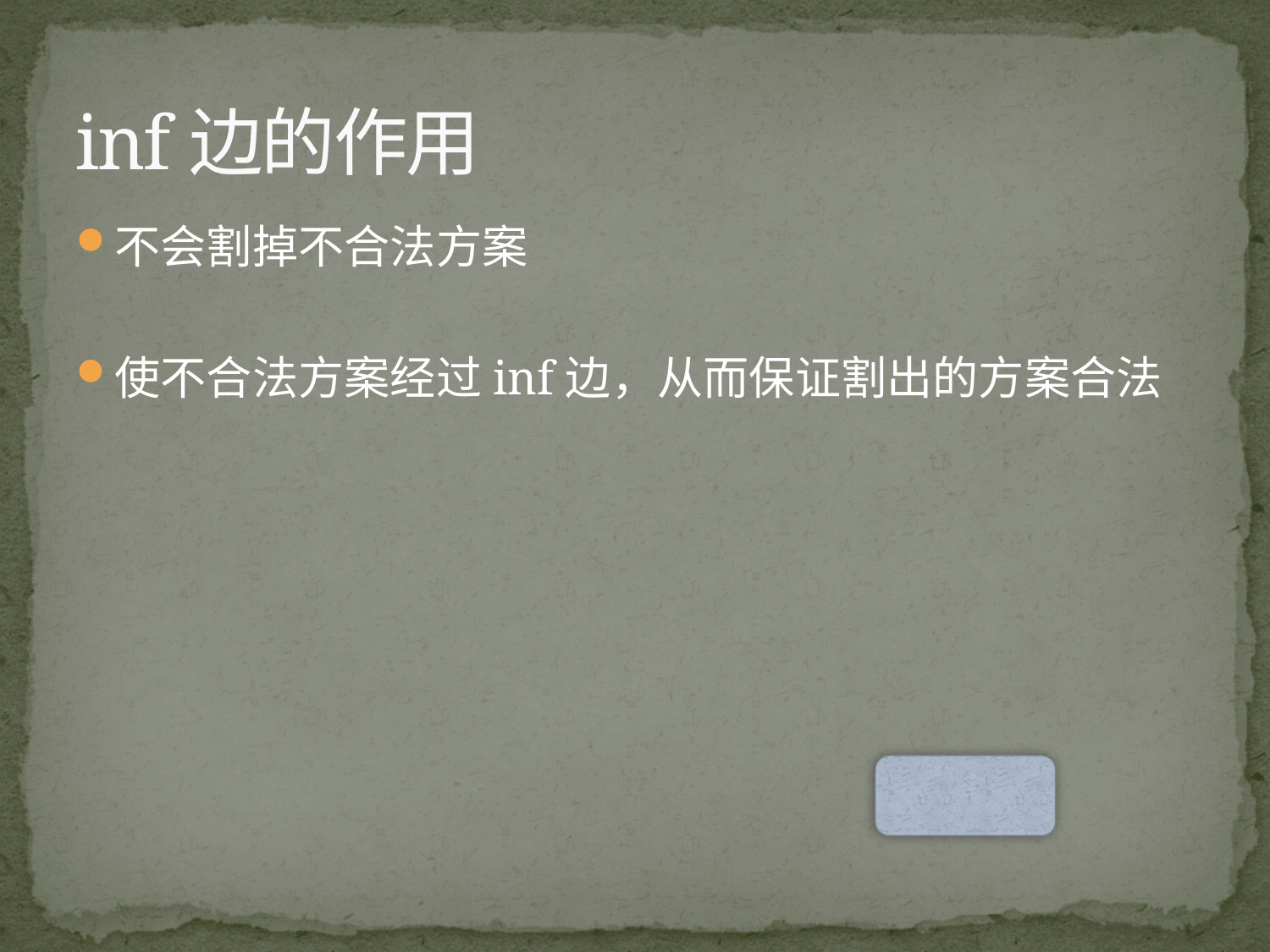

# inf边的作用
不会割掉不合法方案

使不合法方案经过inf边，从而保证割出的方案合法